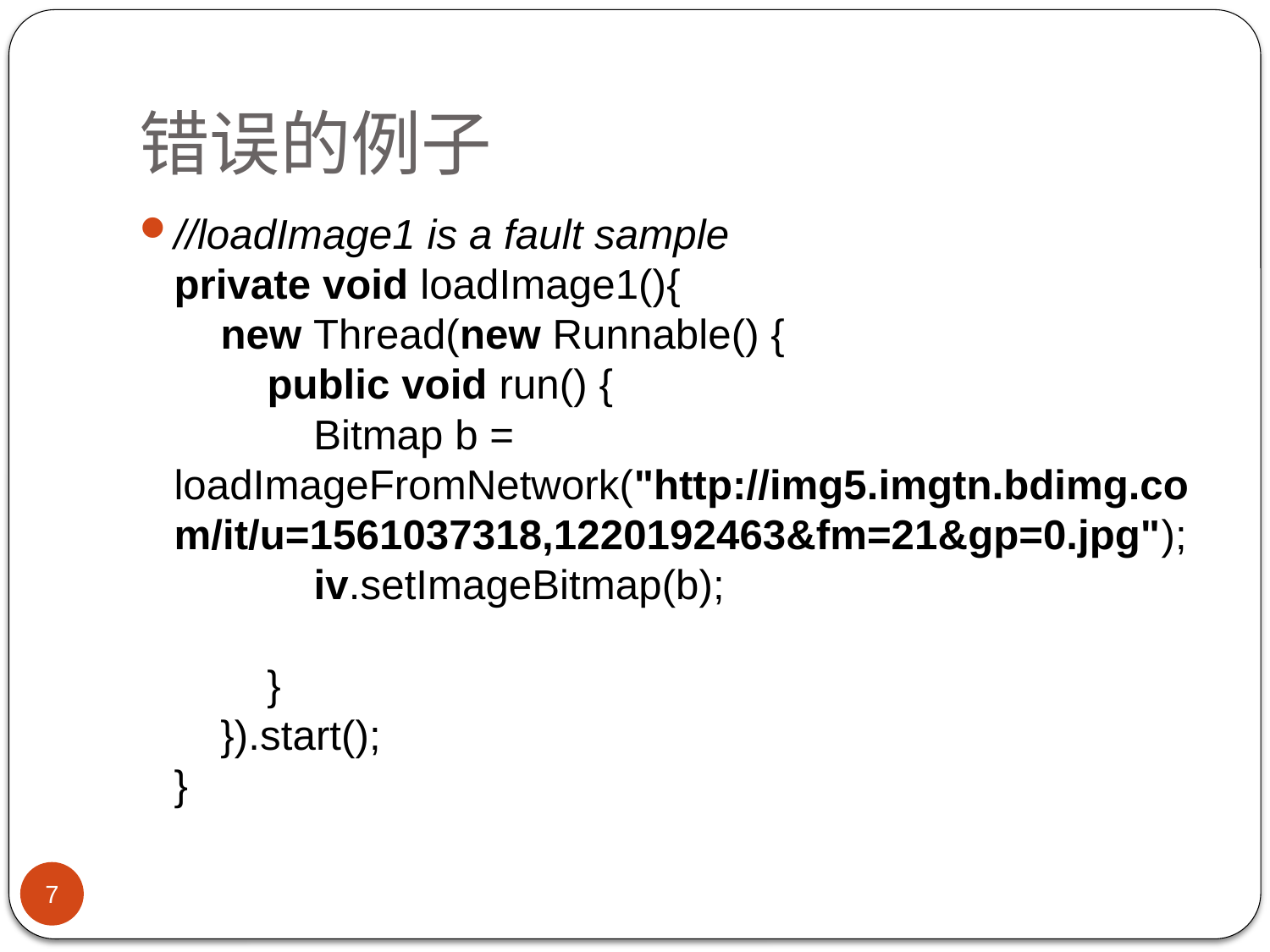

# 错误的例子
//loadImage1 is a fault sample
private void loadImage1(){
    new Thread(new Runnable() {
        public void run() {
            Bitmap b = loadImageFromNetwork("http://img5.imgtn.bdimg.com/it/u=1561037318,1220192463&fm=21&gp=0.jpg");
            iv.setImageBitmap(b);
        }
    }).start();
}
7